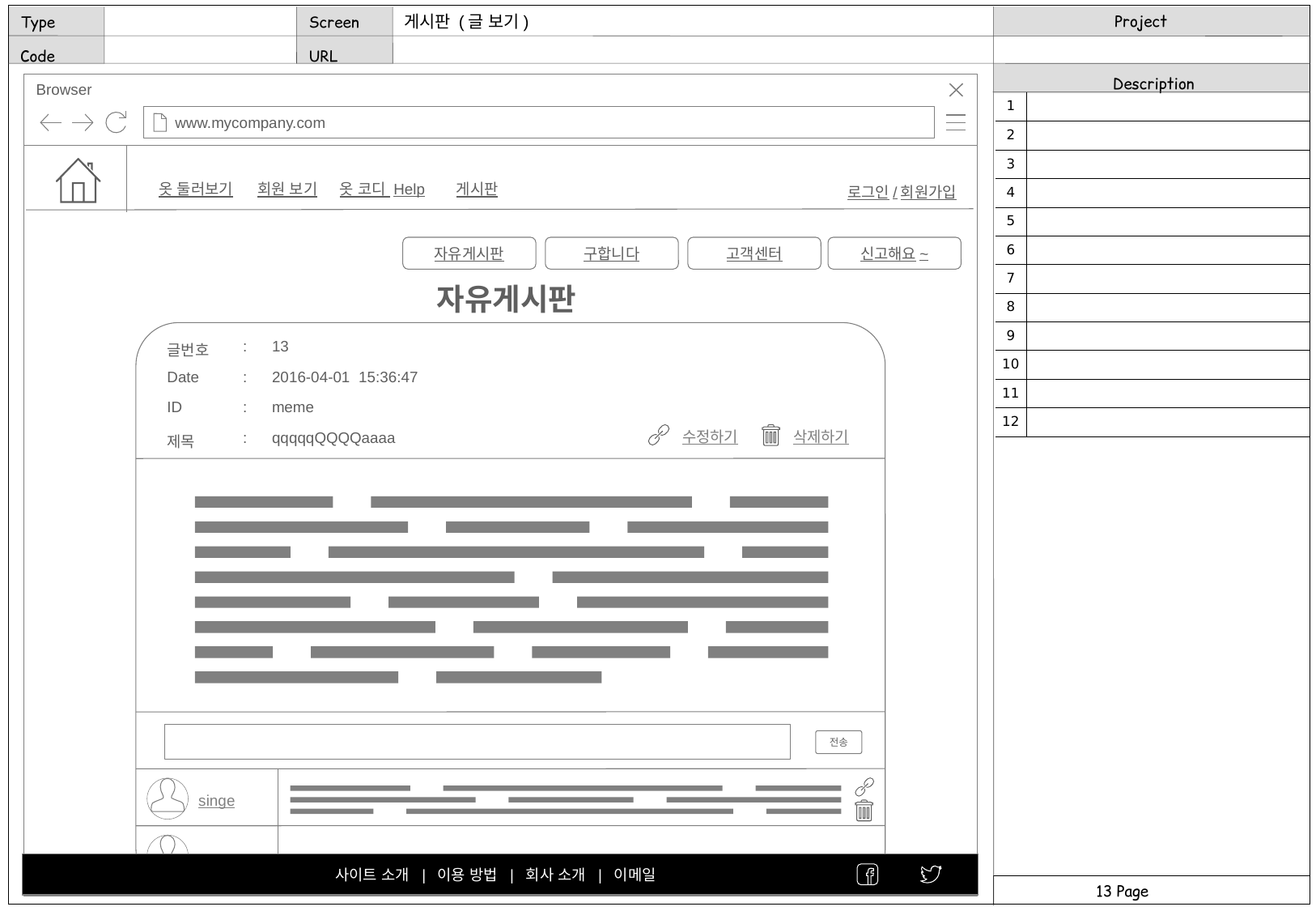

게시판 (글 보기)
자유게시판
구합니다
고객센터
신고해요~
자유게시판

| 글번호 | : | 13 |
| --- | --- | --- |
| Date | : | 2016-04-01 15:36:47 |
| ID | : | meme |
| 제목 | : | qqqqqQQQQaaaa |
수정하기
삭제하기

전송

singe

사이트 소개  |  이용 방법  |  회사 소개  |  이메일